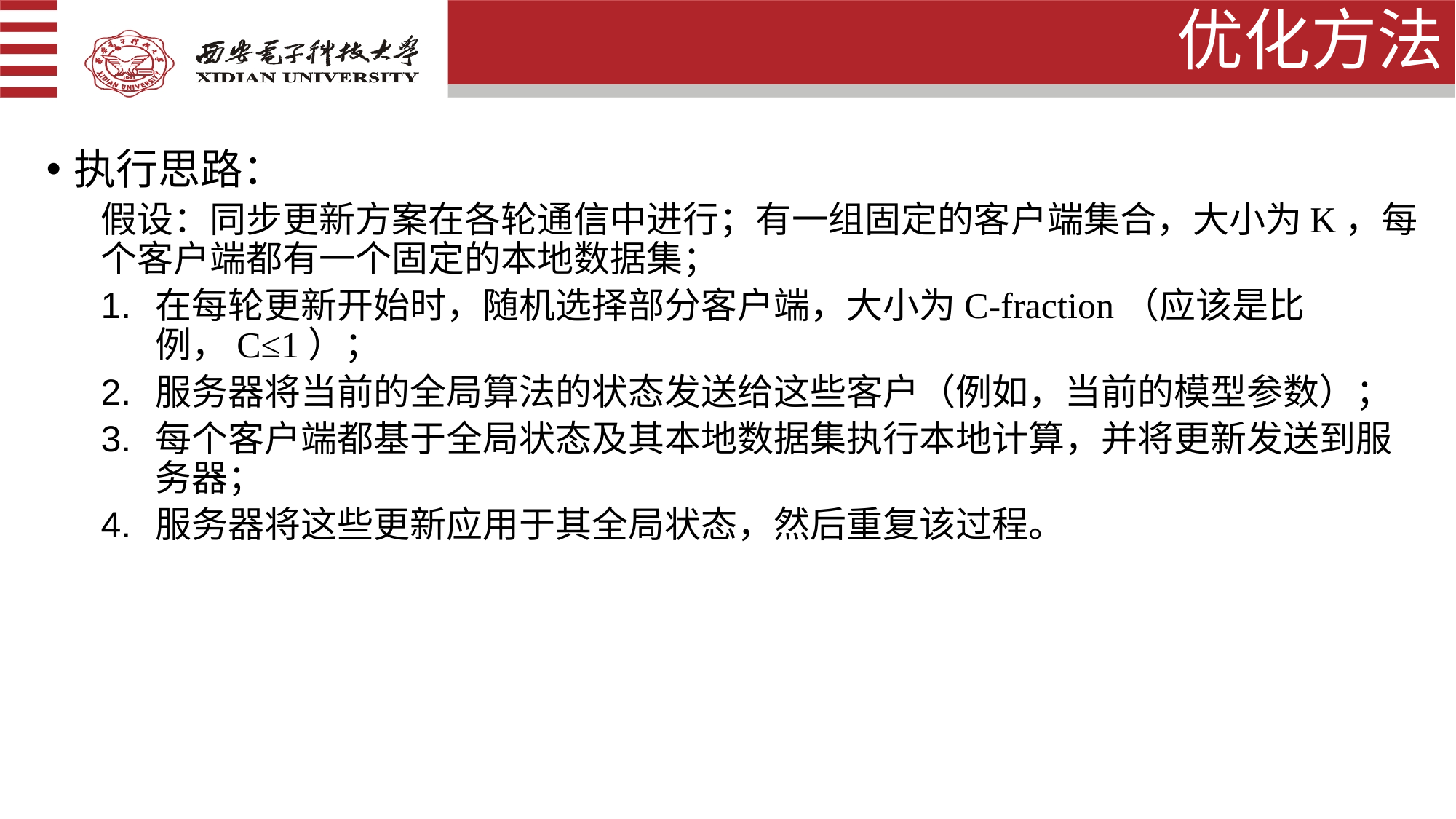

# 优化方法
执行思路：
假设：同步更新方案在各轮通信中进行；有一组固定的客户端集合，大小为K，每个客户端都有一个固定的本地数据集；
在每轮更新开始时，随机选择部分客户端，大小为C-fraction（应该是比例，C≤1）；
服务器将当前的全局算法的状态发送给这些客户（例如，当前的模型参数）；
每个客户端都基于全局状态及其本地数据集执行本地计算，并将更新发送到服务器；
服务器将这些更新应用于其全局状态，然后重复该过程。